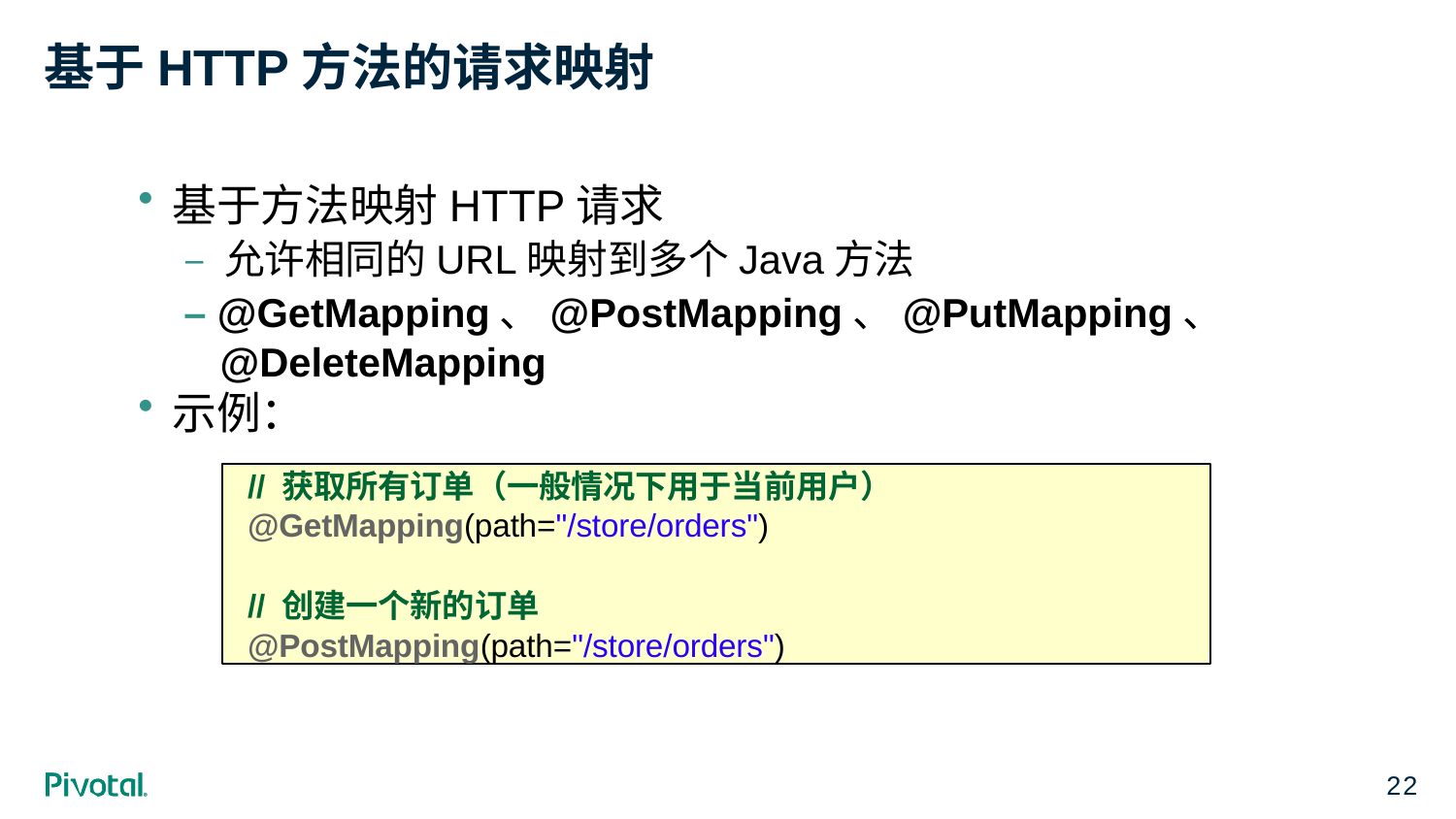

# 基于HTTP方法的请求映射
基于方法映射HTTP请求
– 允许相同的URL映射到多个Java方法
– @GetMapping、@PostMapping、@PutMapping、 @DeleteMapping
示例：
// 获取所有订单（一般情况下用于当前用户）
@GetMapping(path="/store/orders")

// 创建一个新的订单
@PostMapping(path="/store/orders")
22